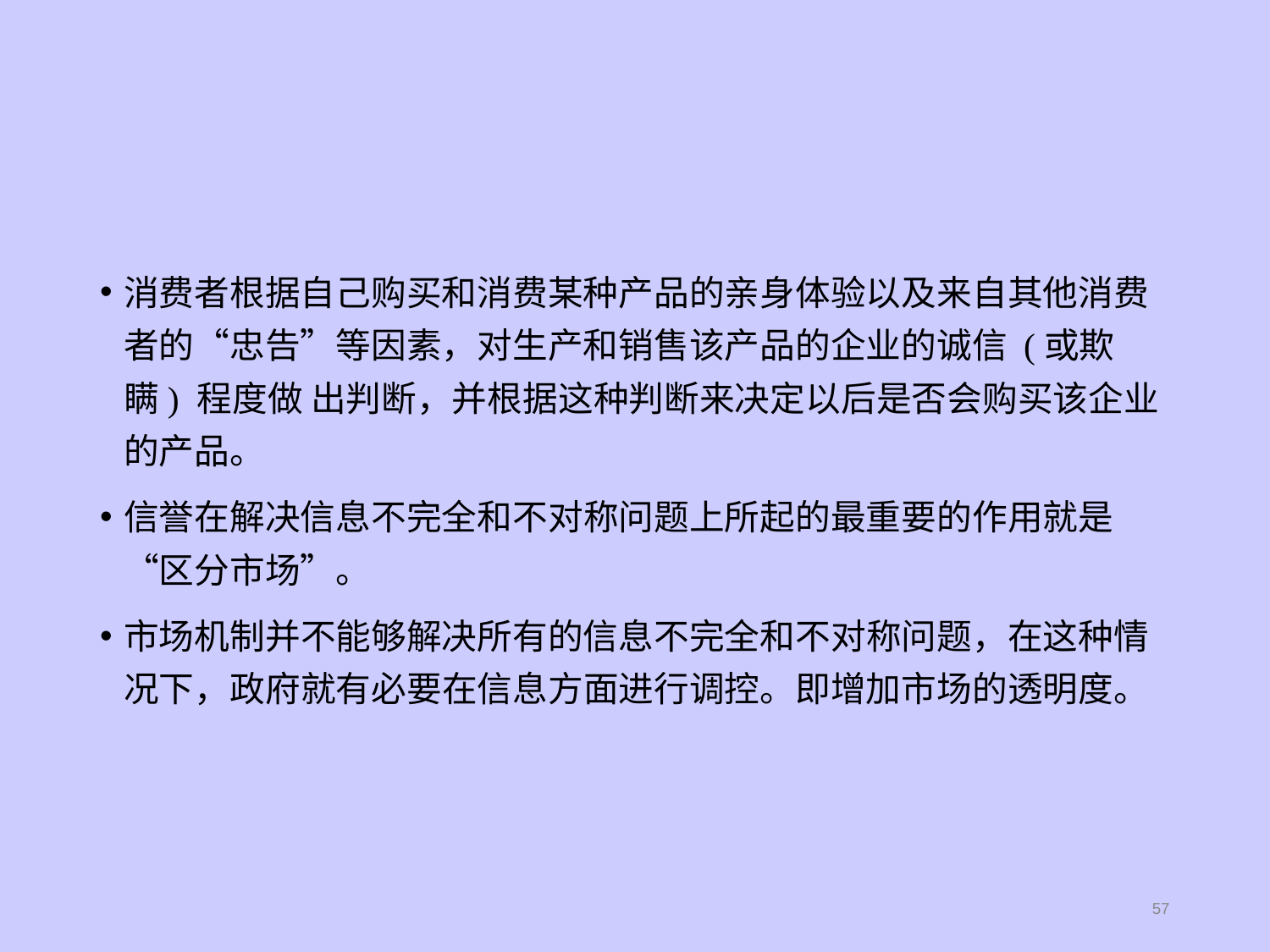

#
消费者根据自己购买和消费某种产品的亲身体验以及来自其他消费者的“忠告”等因素，对生产和销售该产品的企业的诚信 (或欺瞒) 程度做 出判断，并根据这种判断来决定以后是否会购买该企业的产品。
信誉在解决信息不完全和不对称问题上所起的最重要的作用就是“区分市场”。
市场机制并不能够解决所有的信息不完全和不对称问题，在这种情况下，政府就有必要在信息方面进行调控。即增加市场的透明度。

57